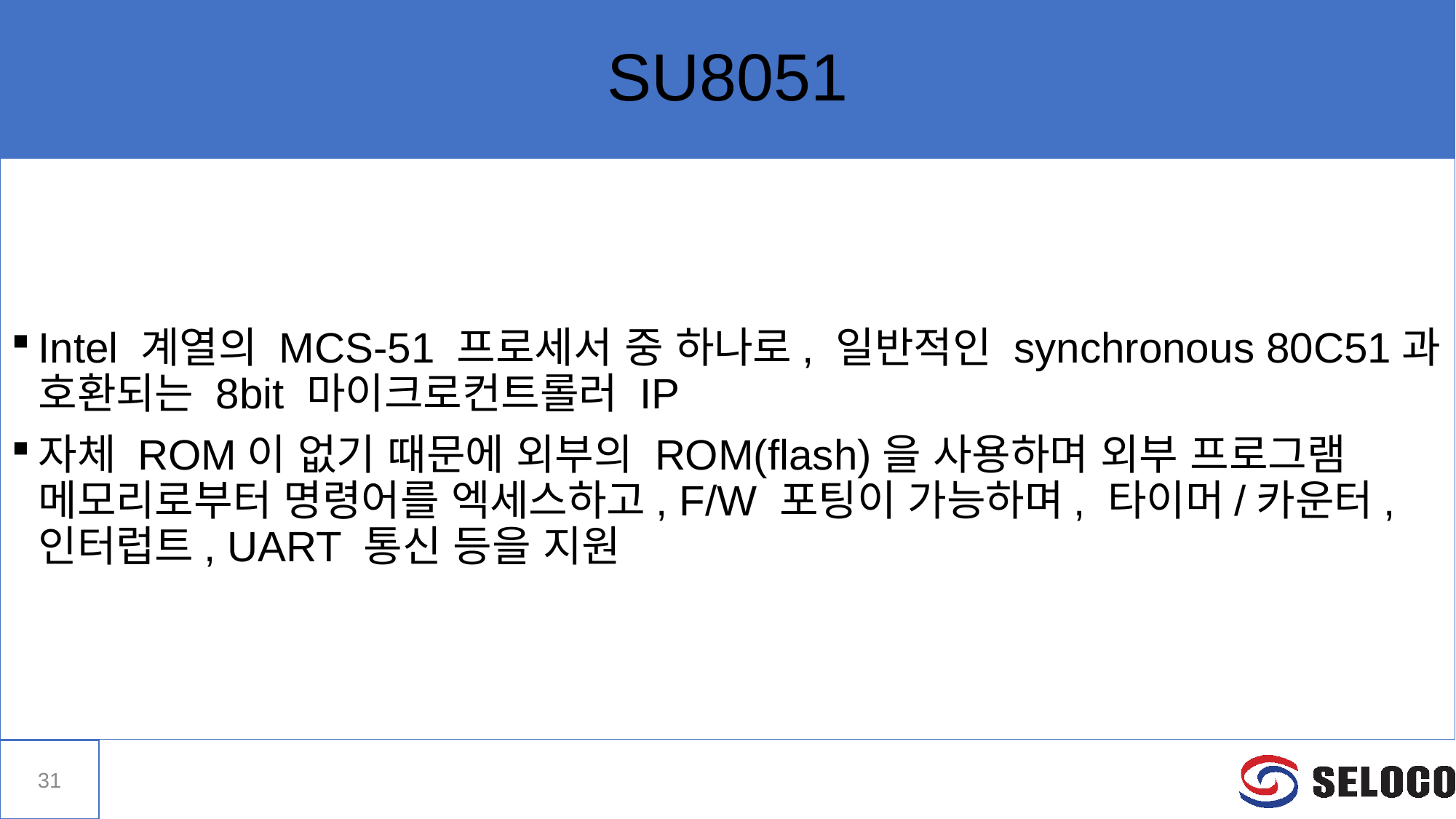

# SU8051
Intel 계열의 MCS-51 프로세서 중 하나로, 일반적인 synchronous 80C51과 호환되는 8bit 마이크로컨트롤러 IP
자체 ROM이 없기 때문에 외부의 ROM(flash)을 사용하며 외부 프로그램 메모리로부터 명령어를 엑세스하고, F/W 포팅이 가능하며, 타이머/카운터, 인터럽트, UART 통신 등을 지원
31